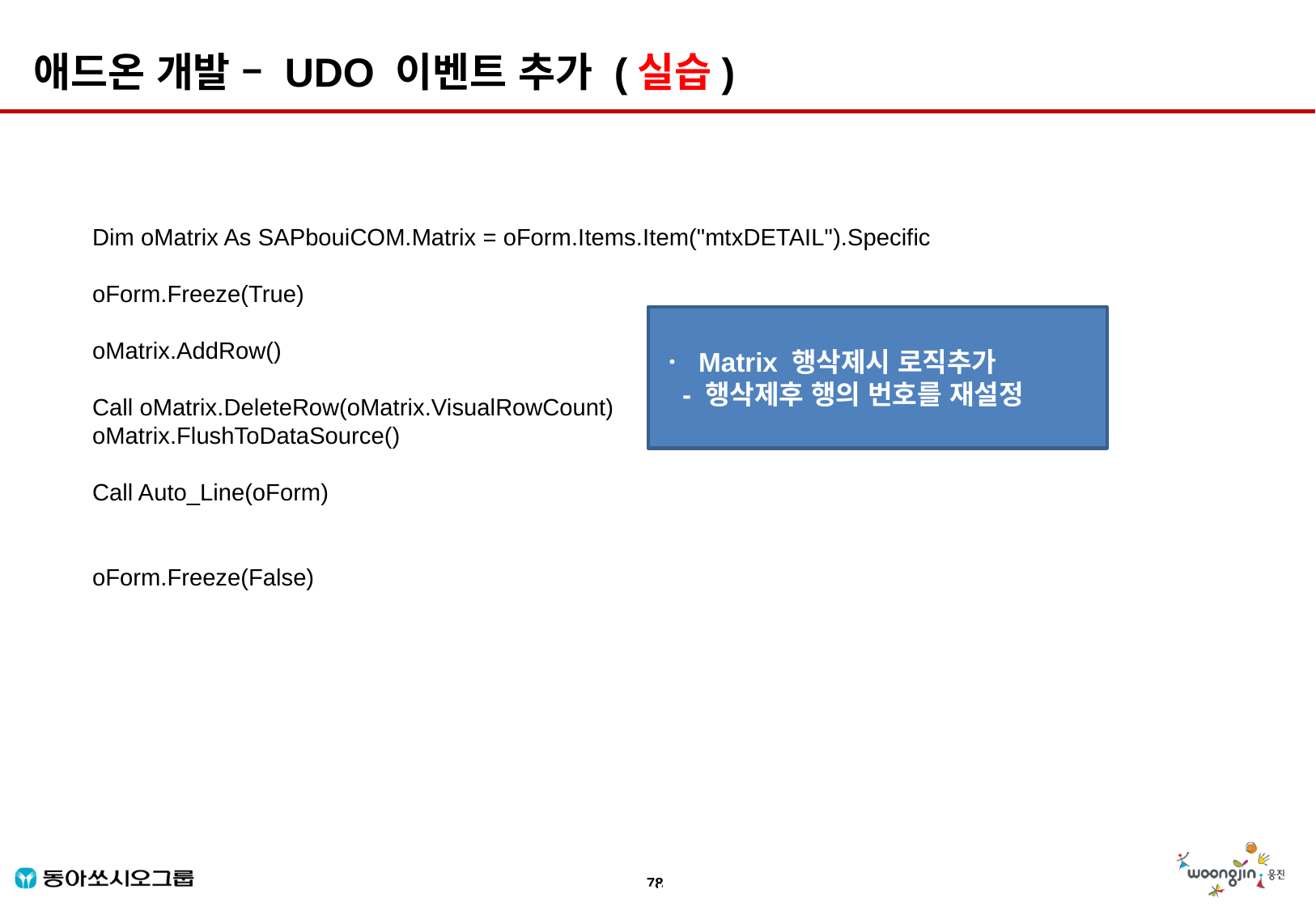

애드온 개발 – UDO 이벤트 추가 (실습)
Dim oMatrix As SAPbouiCOM.Matrix = oForm.Items.Item("mtxDETAIL").Specific

oForm.Freeze(True)

oMatrix.AddRow()

Call oMatrix.DeleteRow(oMatrix.VisualRowCount)
oMatrix.FlushToDataSource()

Call Auto_Line(oForm)

oForm.Freeze(False)

ㆍ Matrix 행삭제시 로직추가
   - 행삭제후 행의 번호를 재설정